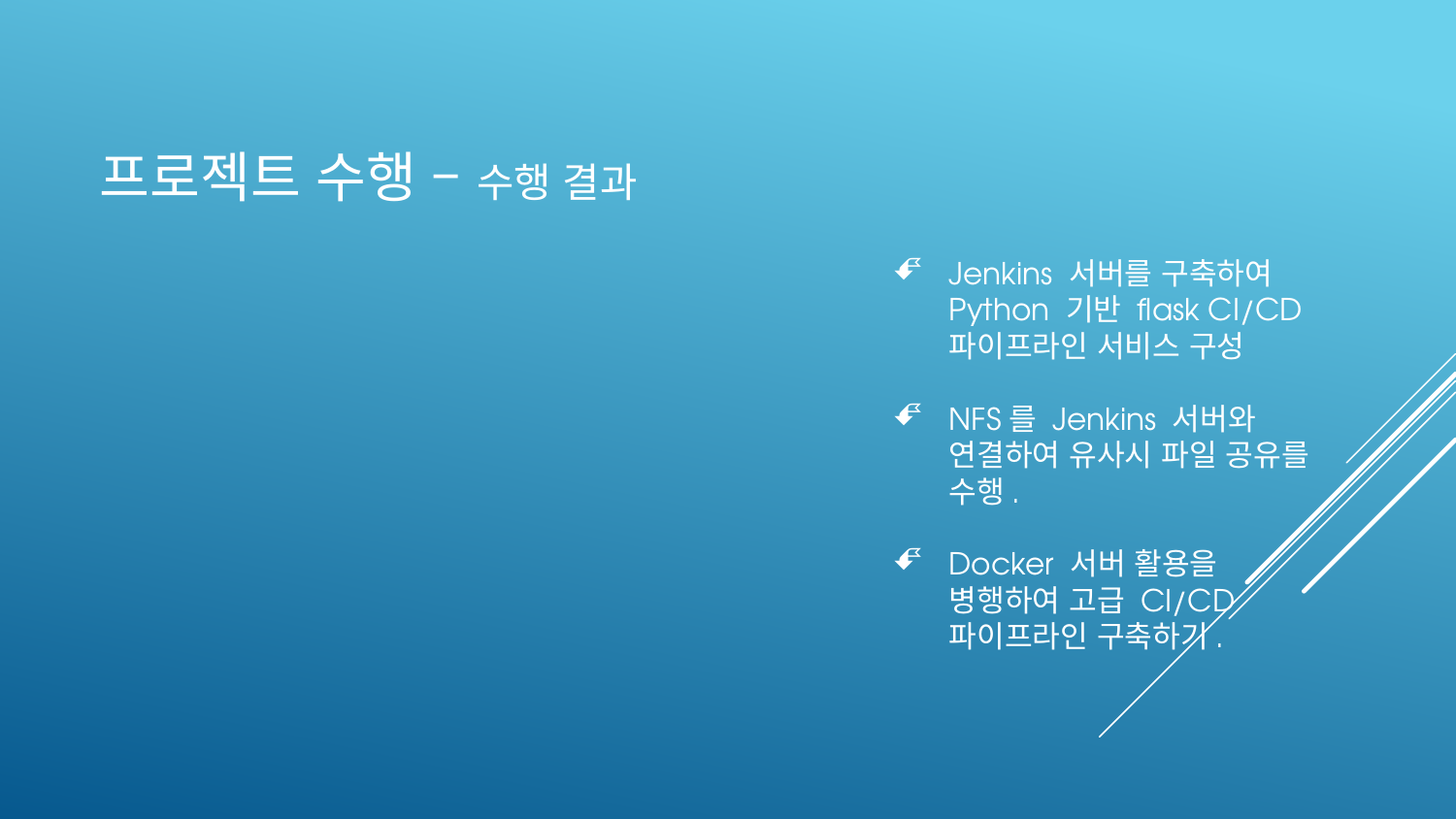

# 프로젝트 수행 – 수행 결과
Jenkins 서버를 구축하여 Python 기반 flask CI/CD 파이프라인 서비스 구성

NFS를 Jenkins 서버와 연결하여 유사시 파일 공유를 수행.

Docker 서버 활용을 병행하여 고급 CI/CD 파이프라인 구축하기.